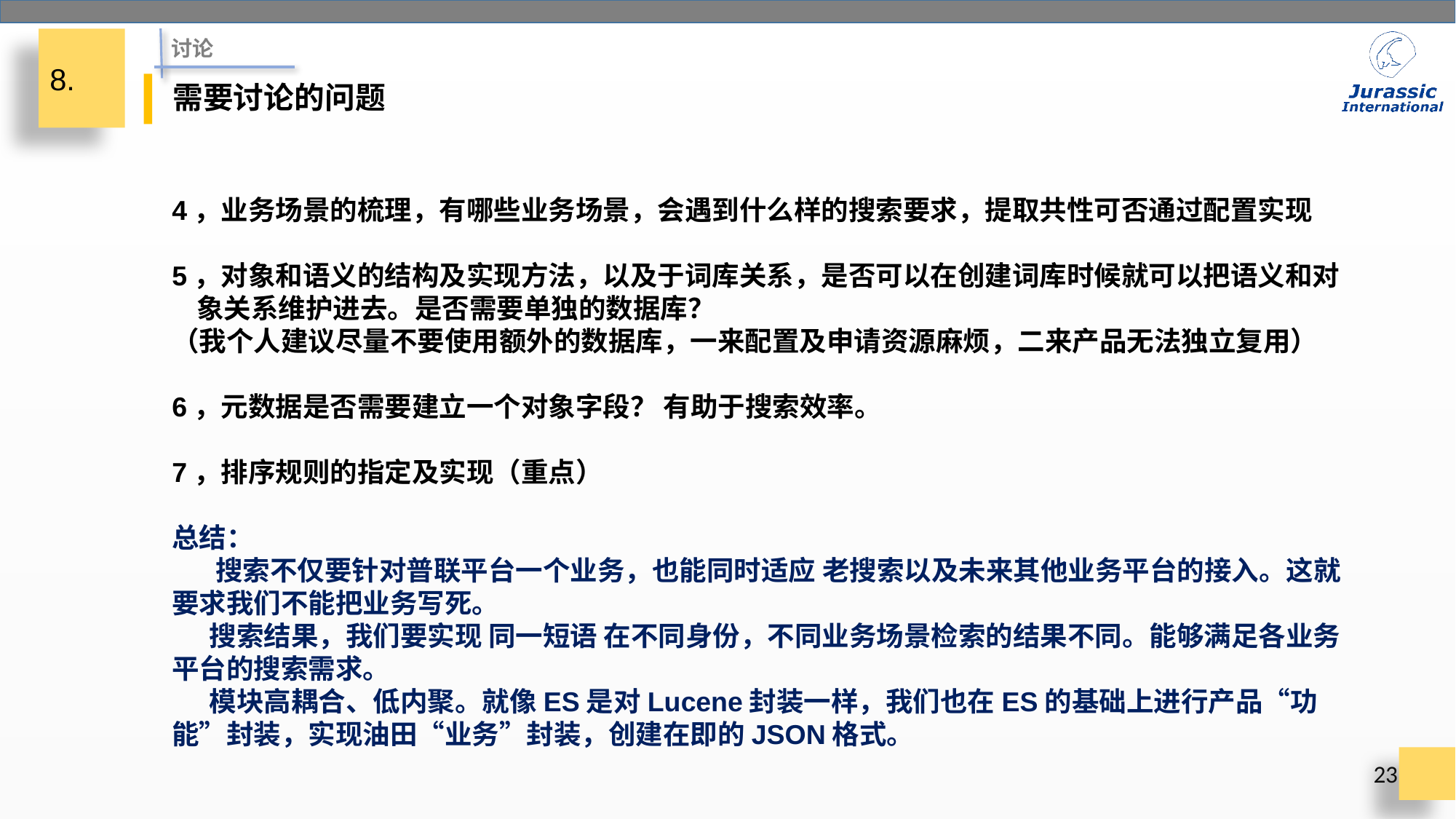

讨论
8.
需要讨论的问题
4，业务场景的梳理，有哪些业务场景，会遇到什么样的搜索要求，提取共性可否通过配置实现

5，对象和语义的结构及实现方法，以及于词库关系，是否可以在创建词库时候就可以把语义和对     象关系维护进去。是否需要单独的数据库？
（我个人建议尽量不要使用额外的数据库，一来配置及申请资源麻烦，二来产品无法独立复用）

6，元数据是否需要建立一个对象字段？ 有助于搜索效率。

7，排序规则的指定及实现（重点）

总结：
      搜索不仅要针对普联平台一个业务，也能同时适应 老搜索以及未来其他业务平台的接入。这就要求我们不能把业务写死。
     搜索结果，我们要实现 同一短语 在不同身份，不同业务场景检索的结果不同。能够满足各业务平台的搜索需求。
     模块高耦合、低内聚。就像ES是对Lucene封装一样，我们也在ES的基础上进行产品“功能”封装，实现油田“业务”封装，创建在即的JSON格式。